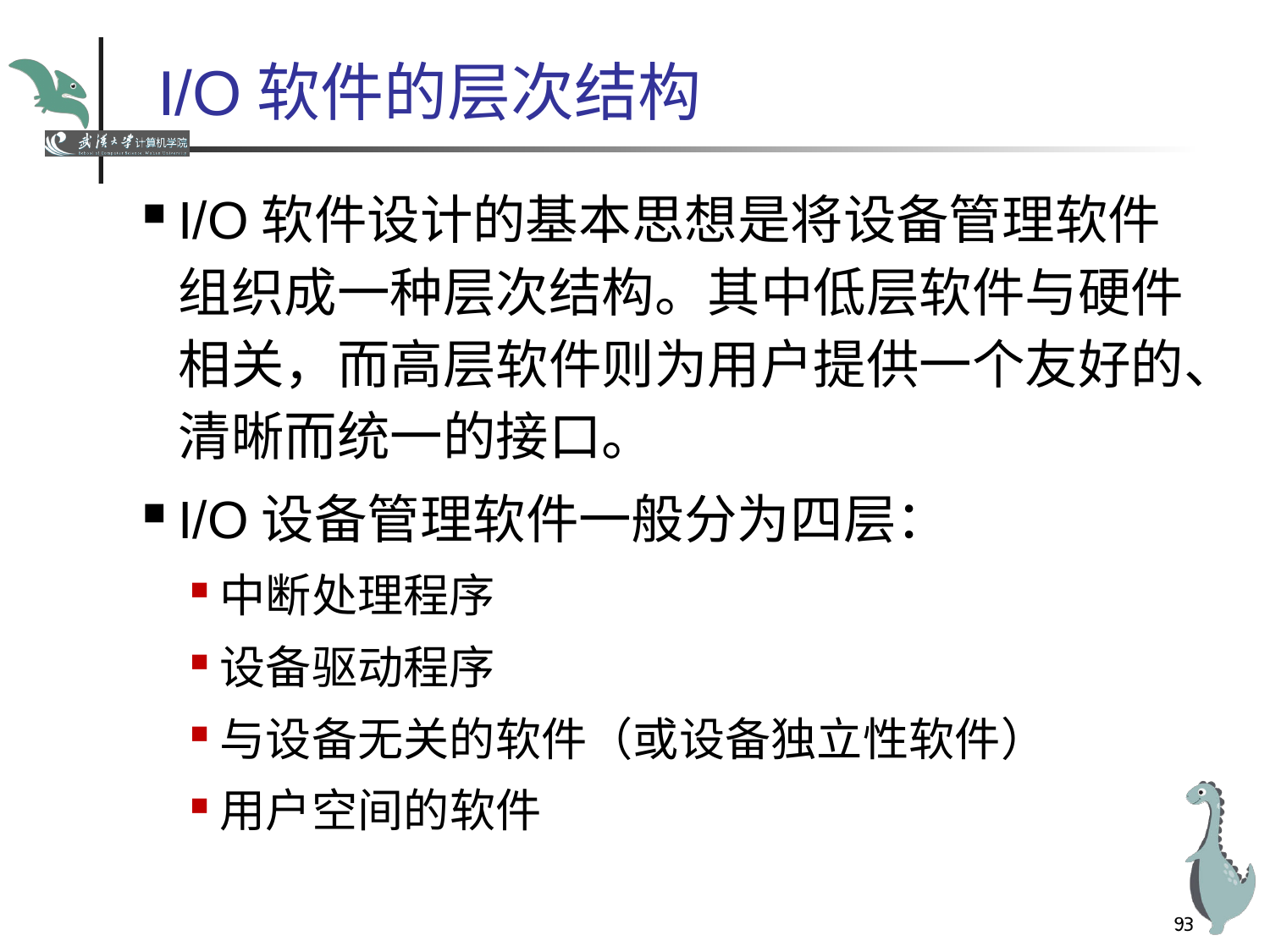

# I/O软件的层次结构
I/O软件设计的基本思想是将设备管理软件组织成一种层次结构。其中低层软件与硬件相关，而高层软件则为用户提供一个友好的、清晰而统一的接口。
I/O设备管理软件一般分为四层：
中断处理程序
设备驱动程序
与设备无关的软件（或设备独立性软件）
用户空间的软件
93